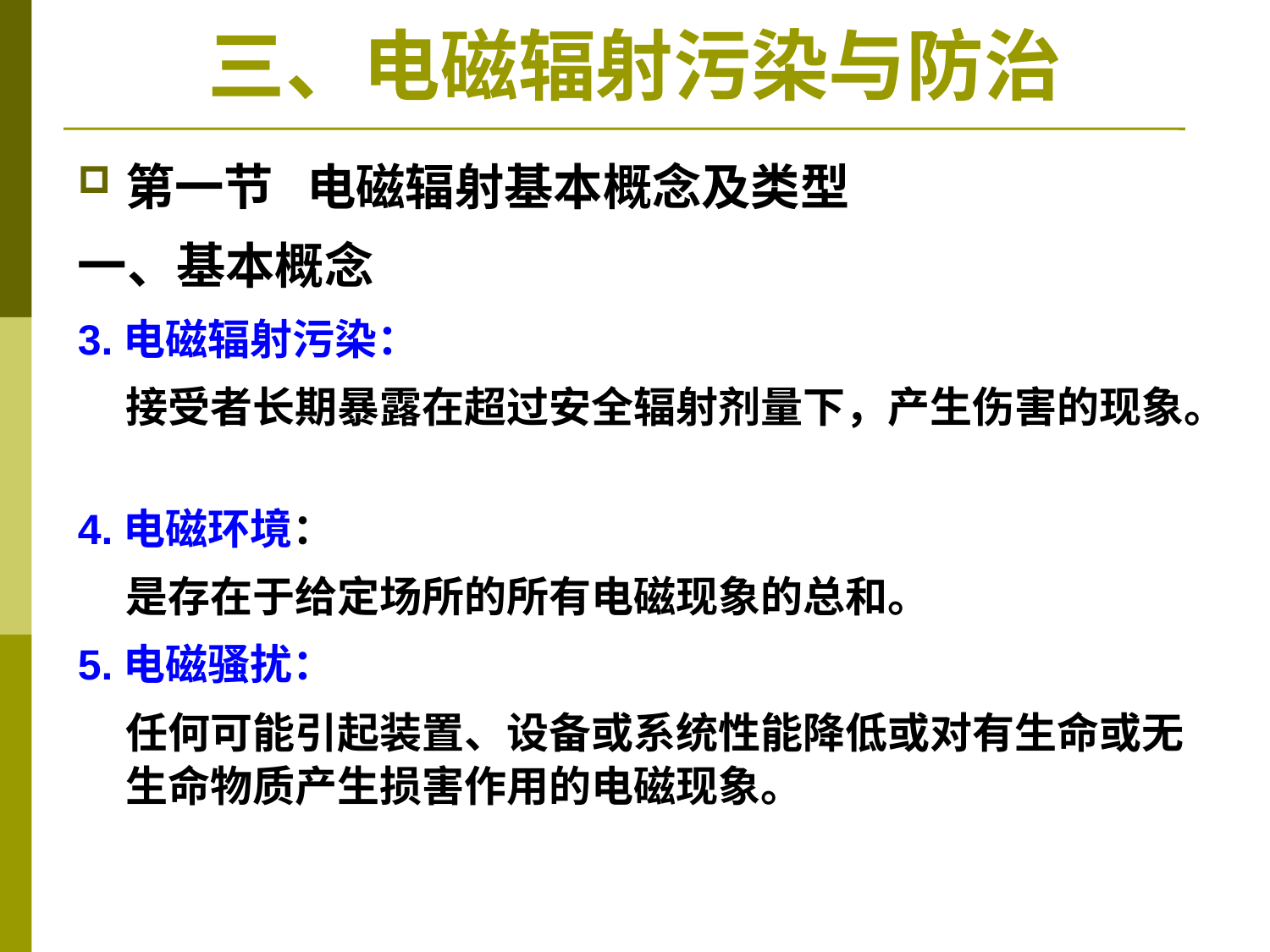

# 三、电磁辐射污染与防治
第一节   电磁辐射基本概念及类型
一、基本概念
3.电磁辐射污染：
    接受者长期暴露在超过安全辐射剂量下，产生伤害的现象。
4.电磁环境：
    是存在于给定场所的所有电磁现象的总和。
5.电磁骚扰：
    任何可能引起装置、设备或系统性能降低或对有生命或无生命物质产生损害作用的电磁现象。